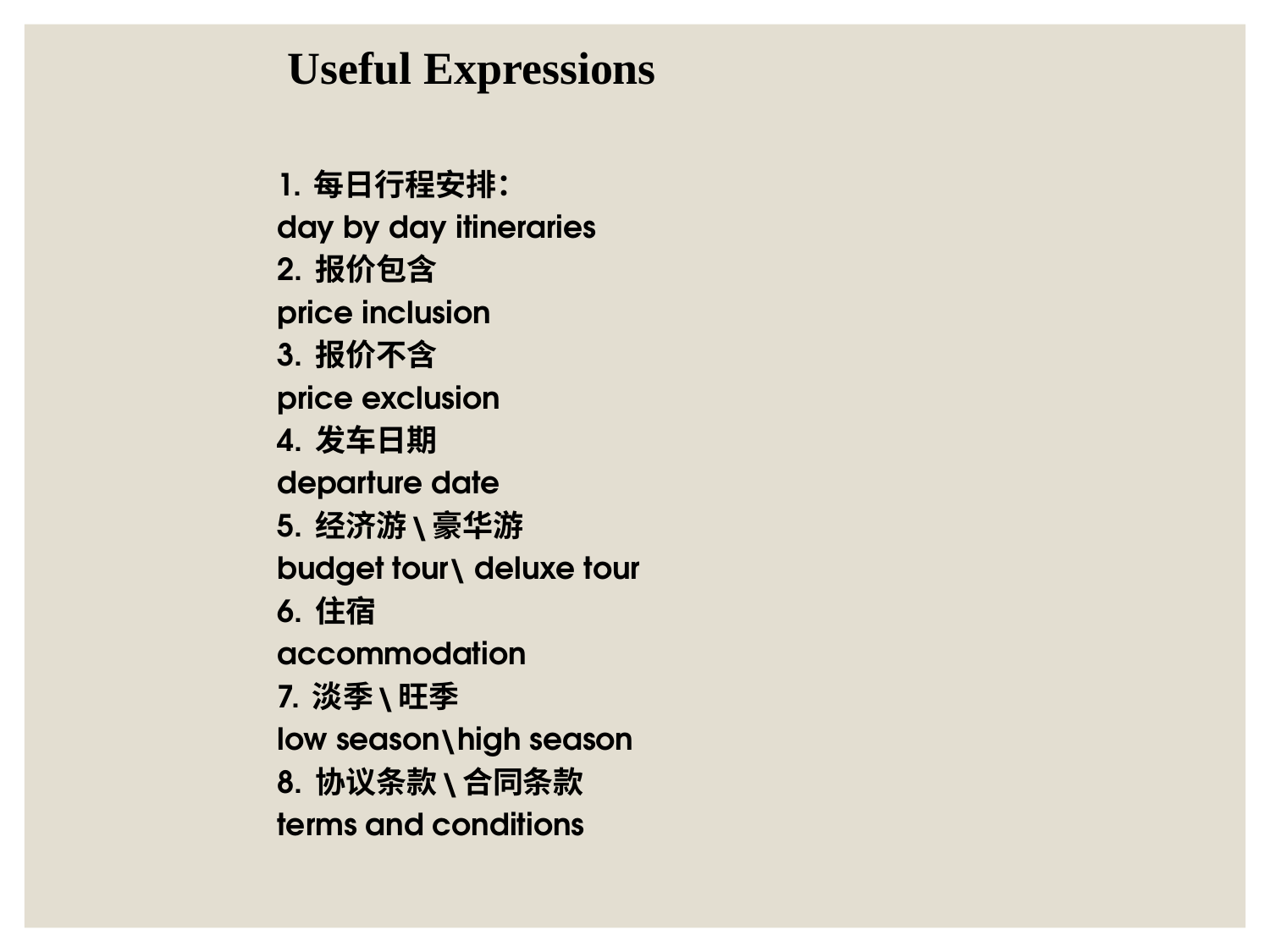

# Useful Expressions
1. 每日行程安排：
day by day itineraries
2. 报价包含
price inclusion
3. 报价不含
price exclusion
4. 发车日期
departure date
5. 经济游\豪华游
budget tour\ deluxe tour
6. 住宿
accommodation
7. 淡季\旺季
low season\high season
8. 协议条款\合同条款
terms and conditions